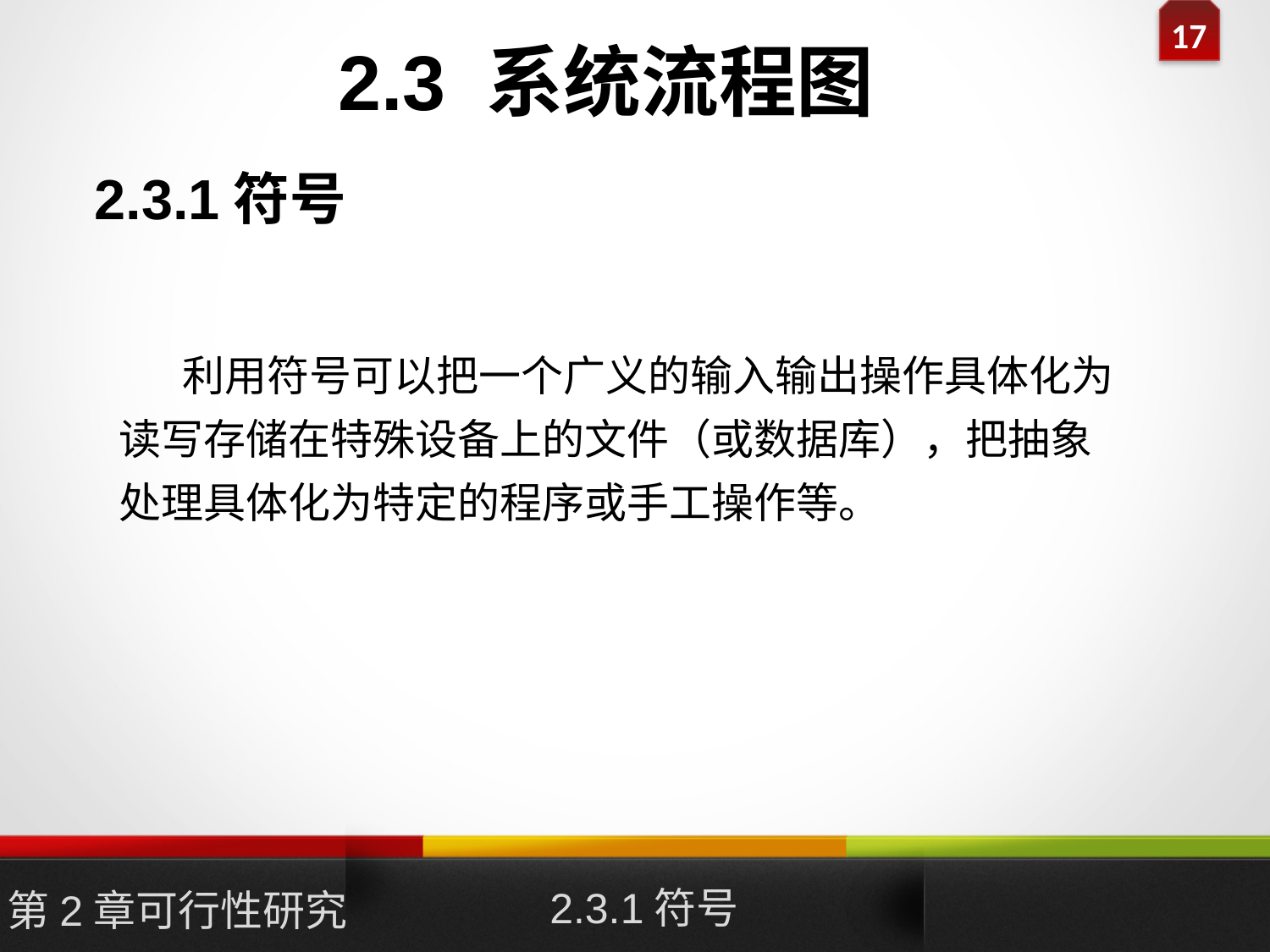

# 2.3 系统流程图
2.3.1符号
利用符号可以把一个广义的输入输出操作具体化为读写存储在特殊设备上的文件（或数据库），把抽象处理具体化为特定的程序或手工操作等。
2.3.1符号
第2章可行性研究